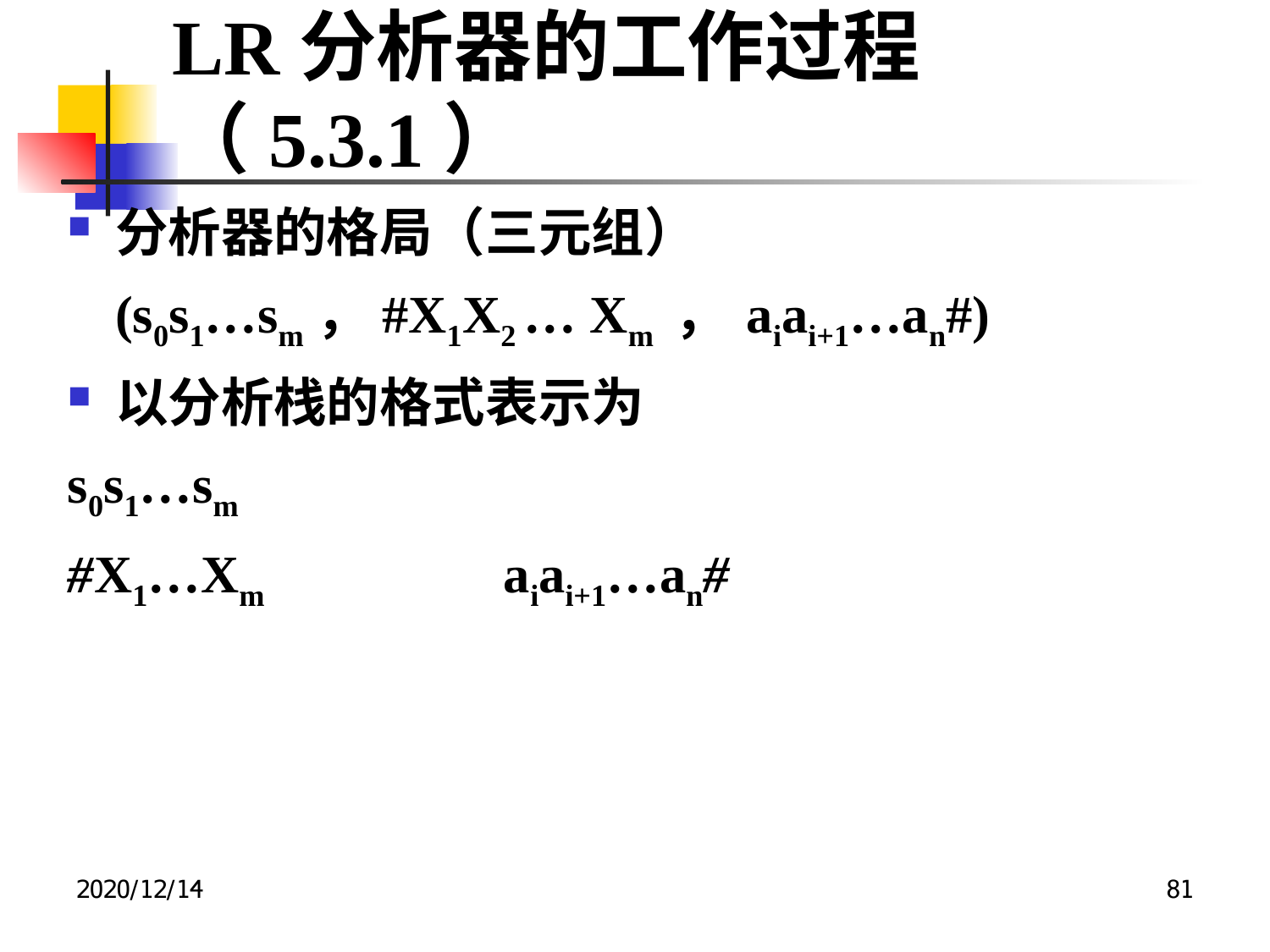

LR分析器的工作过程（5.3.1）
分析器的格局（三元组）
	(s0s1…sm，#X1X2 … Xm ， aiai+1…an#)
以分析栈的格式表示为
s0s1…sm
#X1…Xm		 aiai+1…an#
2020/12/14
81